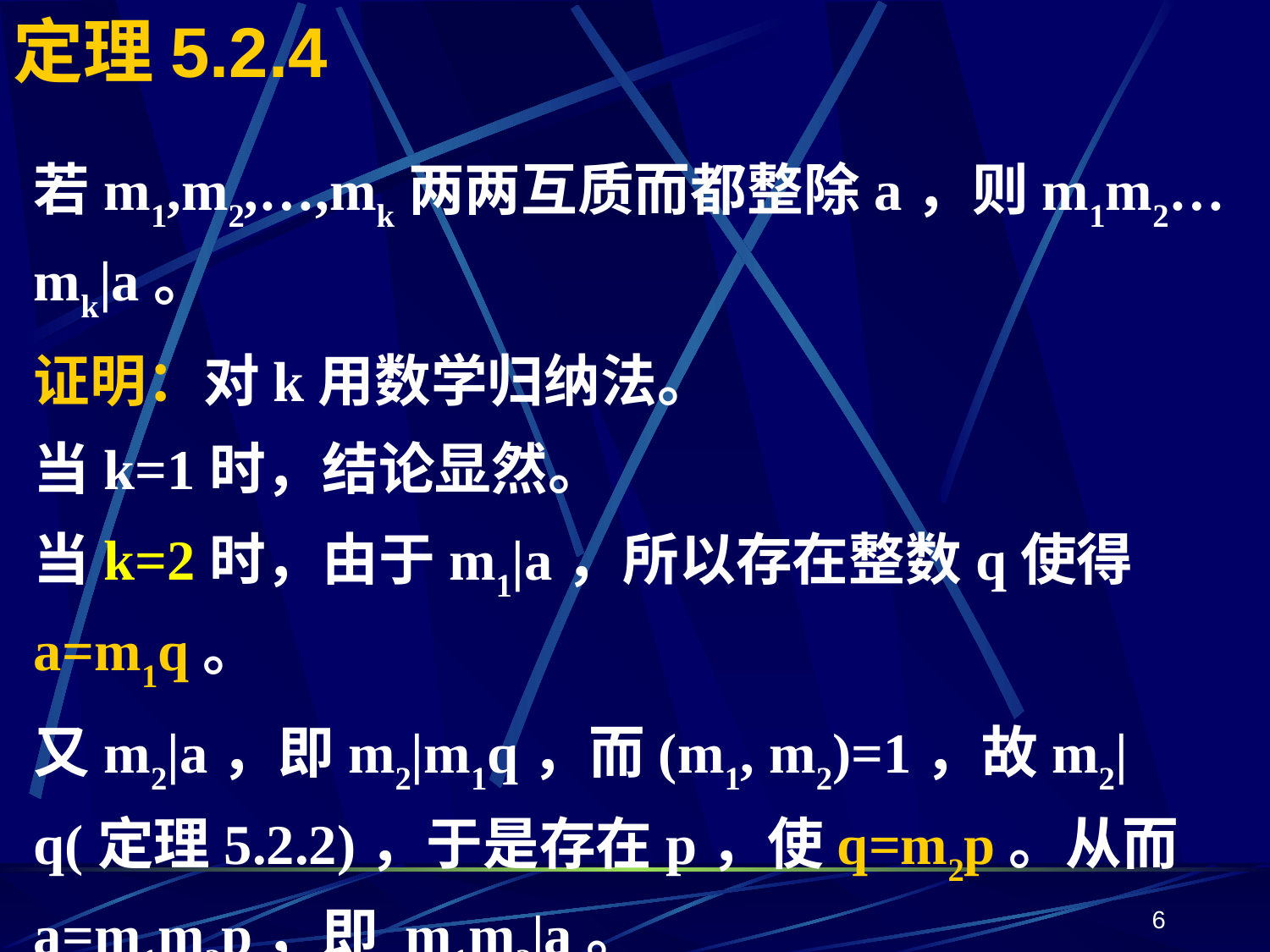

# 定理5.2.4
若m1,m2,…,mk两两互质而都整除a，则m1m2…mk|a。
证明：对k用数学归纳法。
当k=1时，结论显然。
当k=2时，由于m1|a，所以存在整数q使得a=m1q。
又m2|a，即m2|m1q，而(m1, m2)=1，故m2|q(定理5.2.2)，于是存在p，使q=m2p。从而a=m1m2p，即 m1m2|a。

6